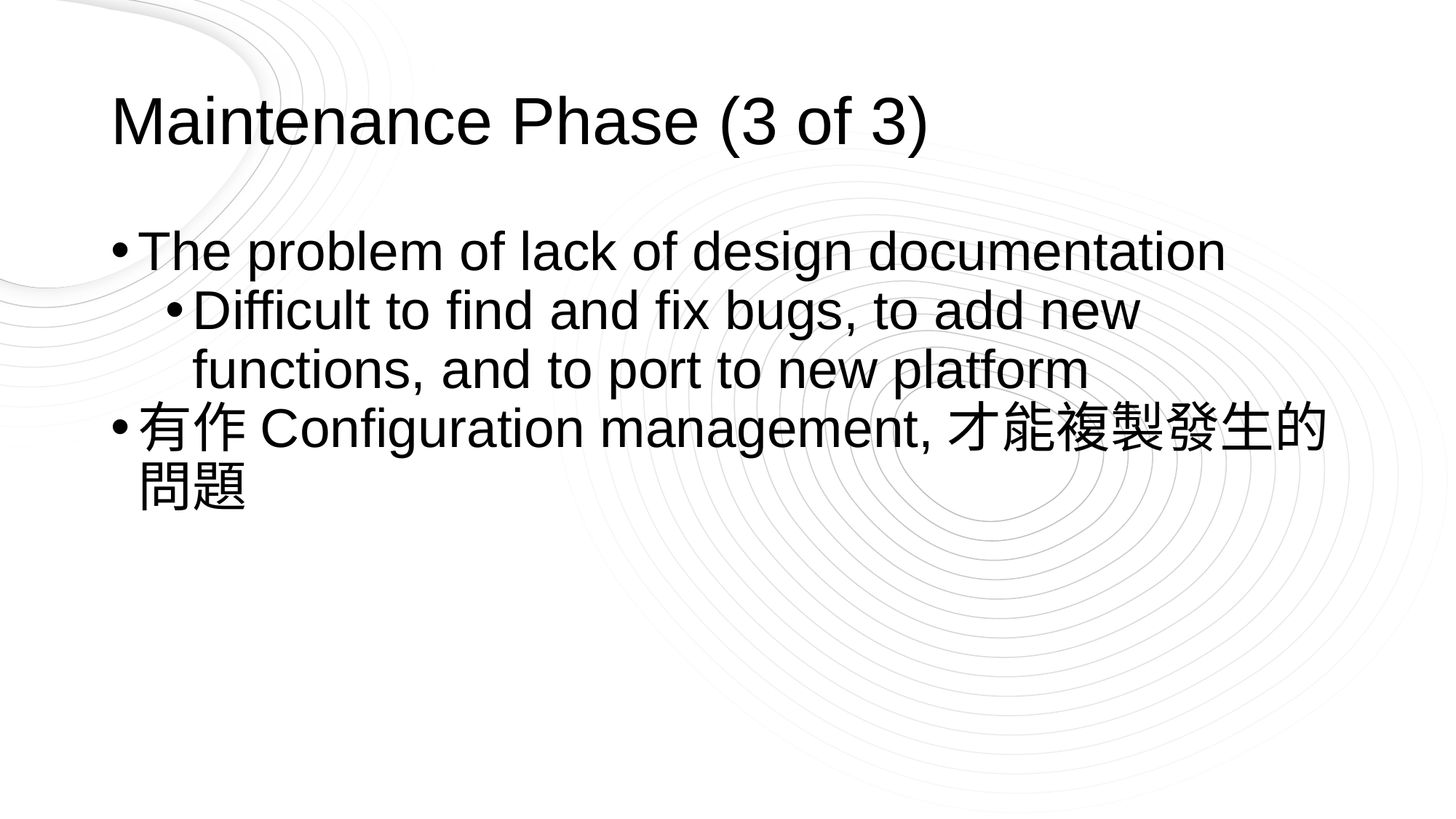

# Maintenance Phase (3 of 3)
The problem of lack of design documentation
Difficult to find and fix bugs, to add new functions, and to port to new platform
有作Configuration management,才能複製發生的問題